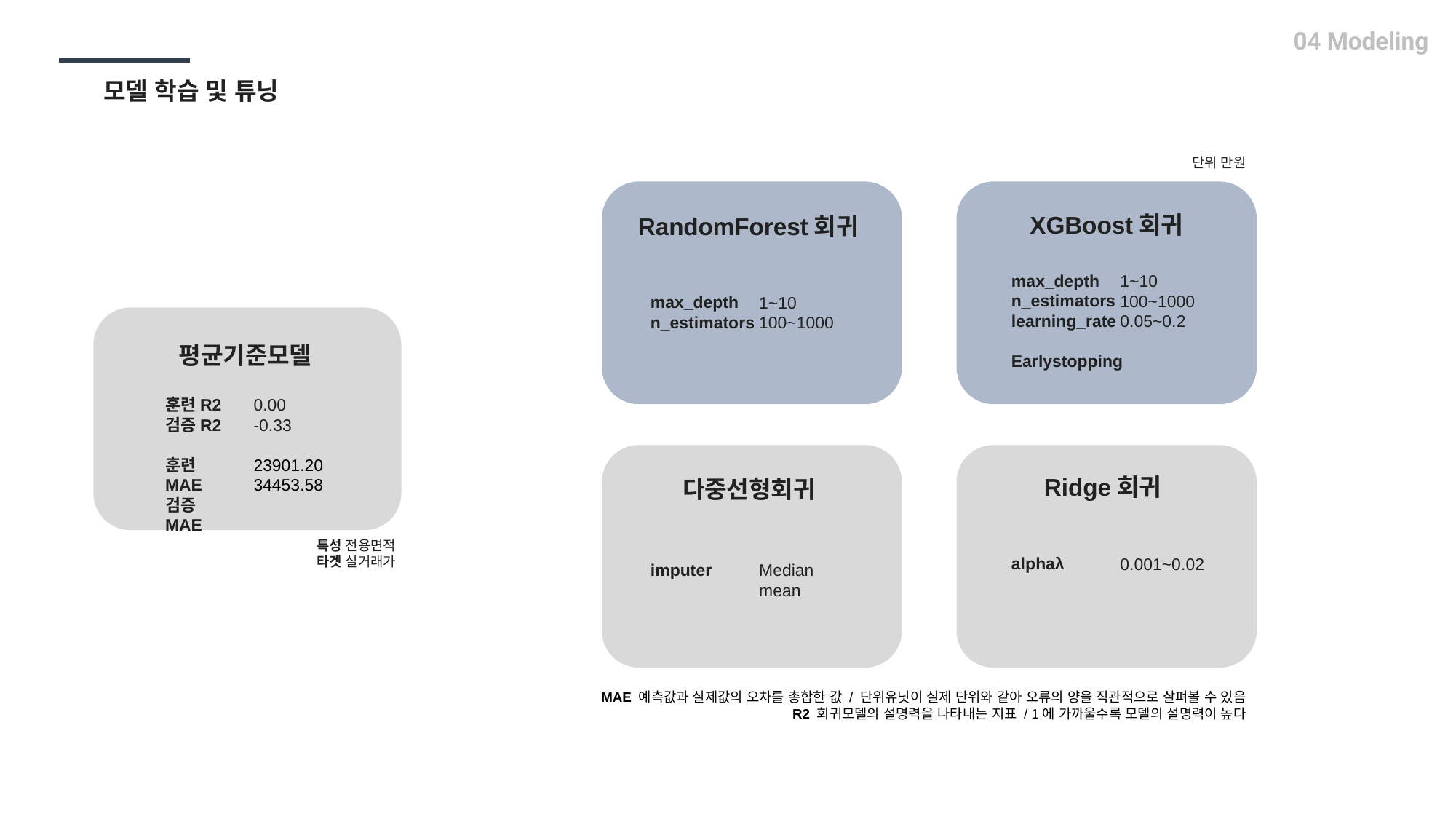

04 Modeling
모델 학습 및 튜닝
단위 만원

XGBoost회귀
RandomForest회귀
max_depth
n_estimators
learning_rate

Earlystopping
1~10
100~1000
0.05~0.2
max_depth
n_estimators
1~10
100~1000

평균기준모델
훈련R2
검증R2

훈련MAE
검증MAE
0.00
-0.33

23901.20
34453.58

Ridge회귀
다중선형회귀
특성 전용면적
타겟 실거래가

alphaλ
0.001~0.02
imputer
Median
mean
MAE 예측값과 실제값의 오차를 총합한 값 / 단위유닛이 실제 단위와 같아 오류의 양을 직관적으로 살펴볼 수 있음
R2 회귀모델의 설명력을 나타내는 지표 / 1에 가까울수록 모델의 설명력이 높다